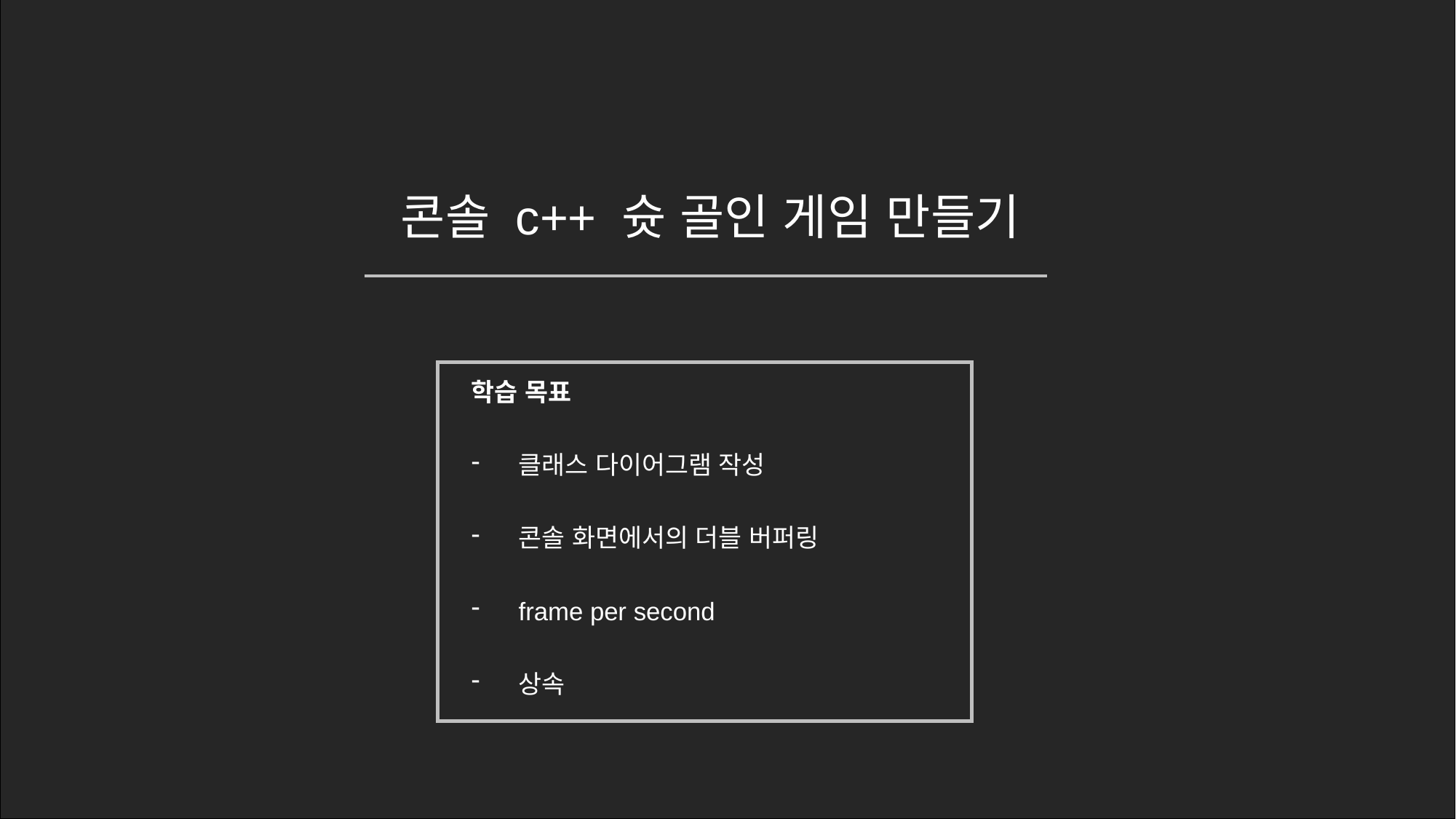

콘솔 c++ 슛 골인 게임 만들기

학습 목표

클래스 다이어그램 작성

콘솔 화면에서의 더블 버퍼링

frame per second

상속